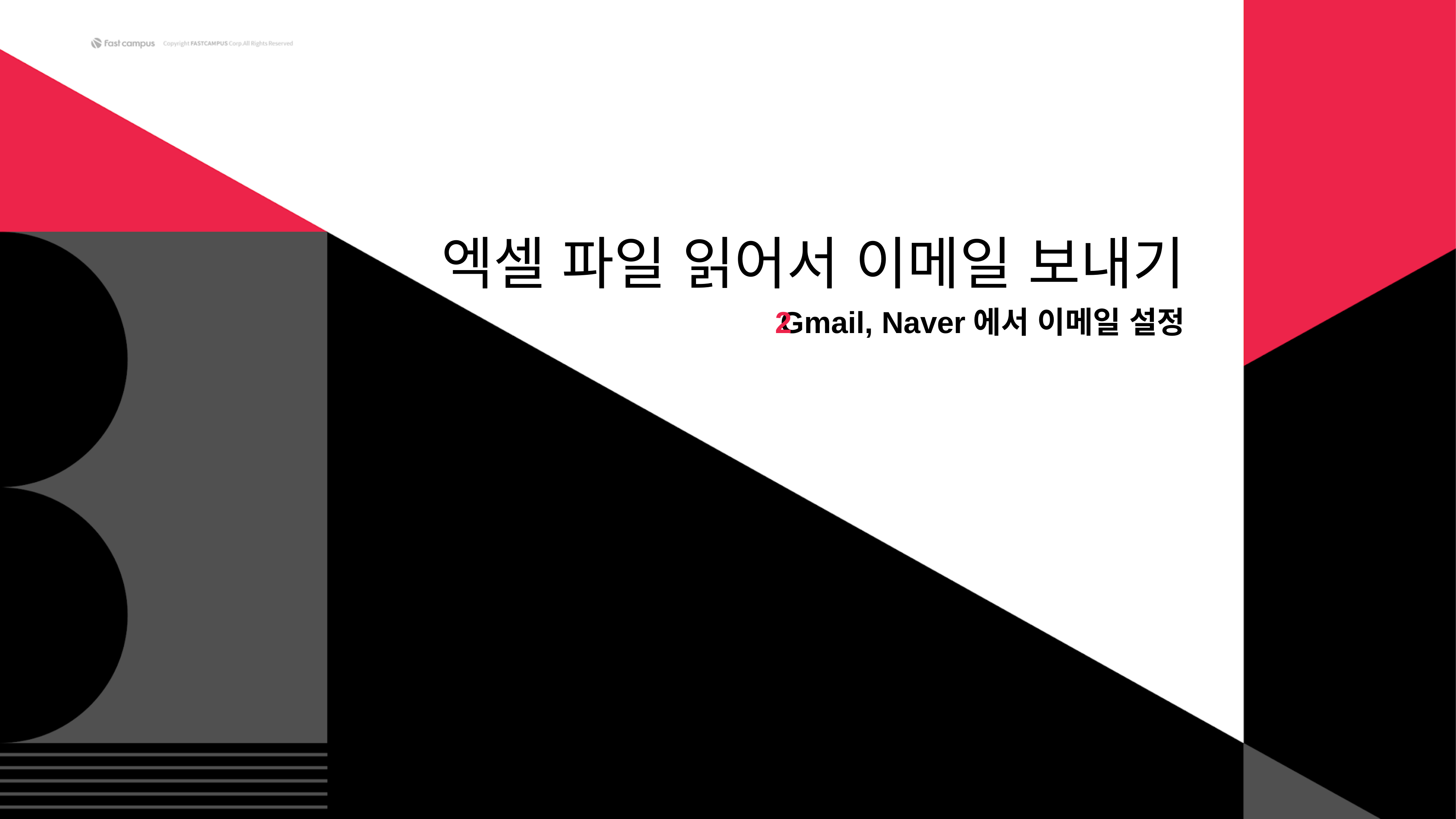

# 엑셀 파일 읽어서 이메일 보내기
Gmail, Naver에서 이메일 설정
2